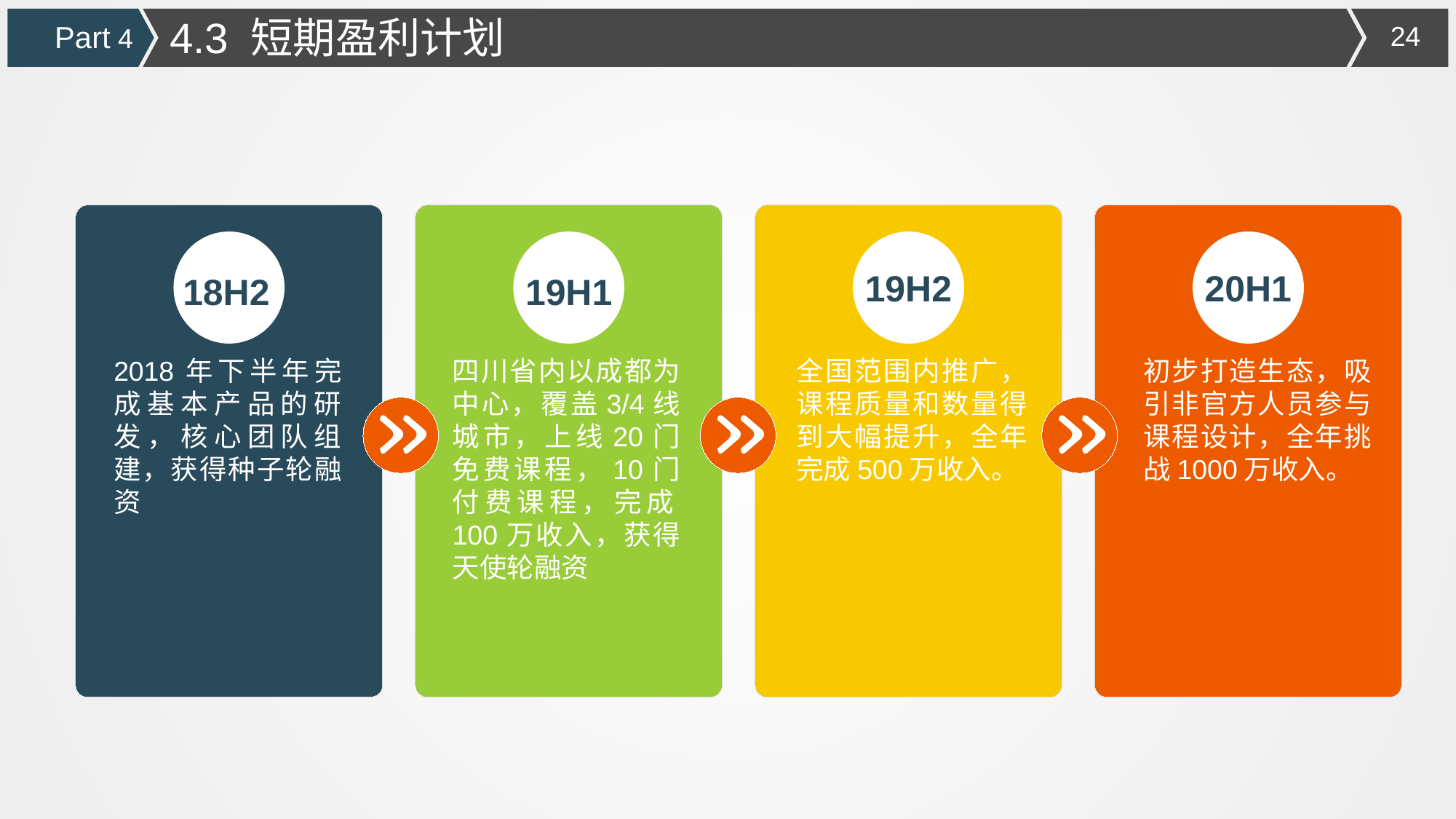

4.3 短期盈利计划
Part 4

18H2

20H1
19H2
19H1
2018年下半年完成基本产品的研发，核心团队组建，获得种子轮融资
四川省内以成都为中心，覆盖3/4线城市，上线20门免费课程，10门付费课程，完成100万收入，获得天使轮融资
全国范围内推广，课程质量和数量得到大幅提升，全年完成500万收入。
初步打造生态，吸引非官方人员参与课程设计，全年挑战1000万收入。